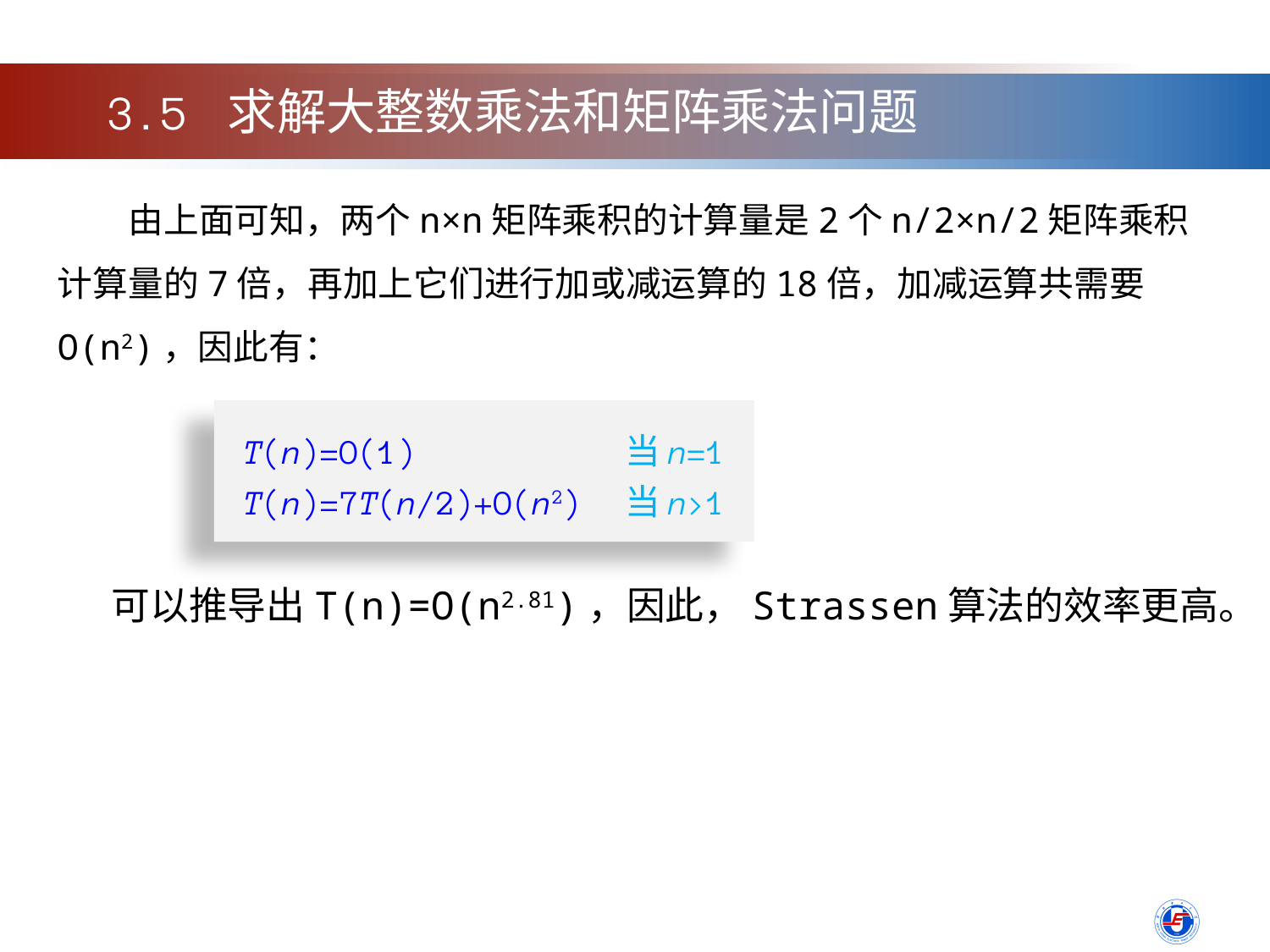

3.5 求解大整数乘法和矩阵乘法问题
　　由上面可知，两个n×n矩阵乘积的计算量是2个n/2×n/2矩阵乘积计算量的7倍，再加上它们进行加或减运算的18倍，加减运算共需要O(n2)，因此有：
T(n)=O(1)		当n=1
T(n)=7T(n/2)+O(n2)	当n>1
可以推导出T(n)=O(n2.81)，因此，Strassen算法的效率更高。